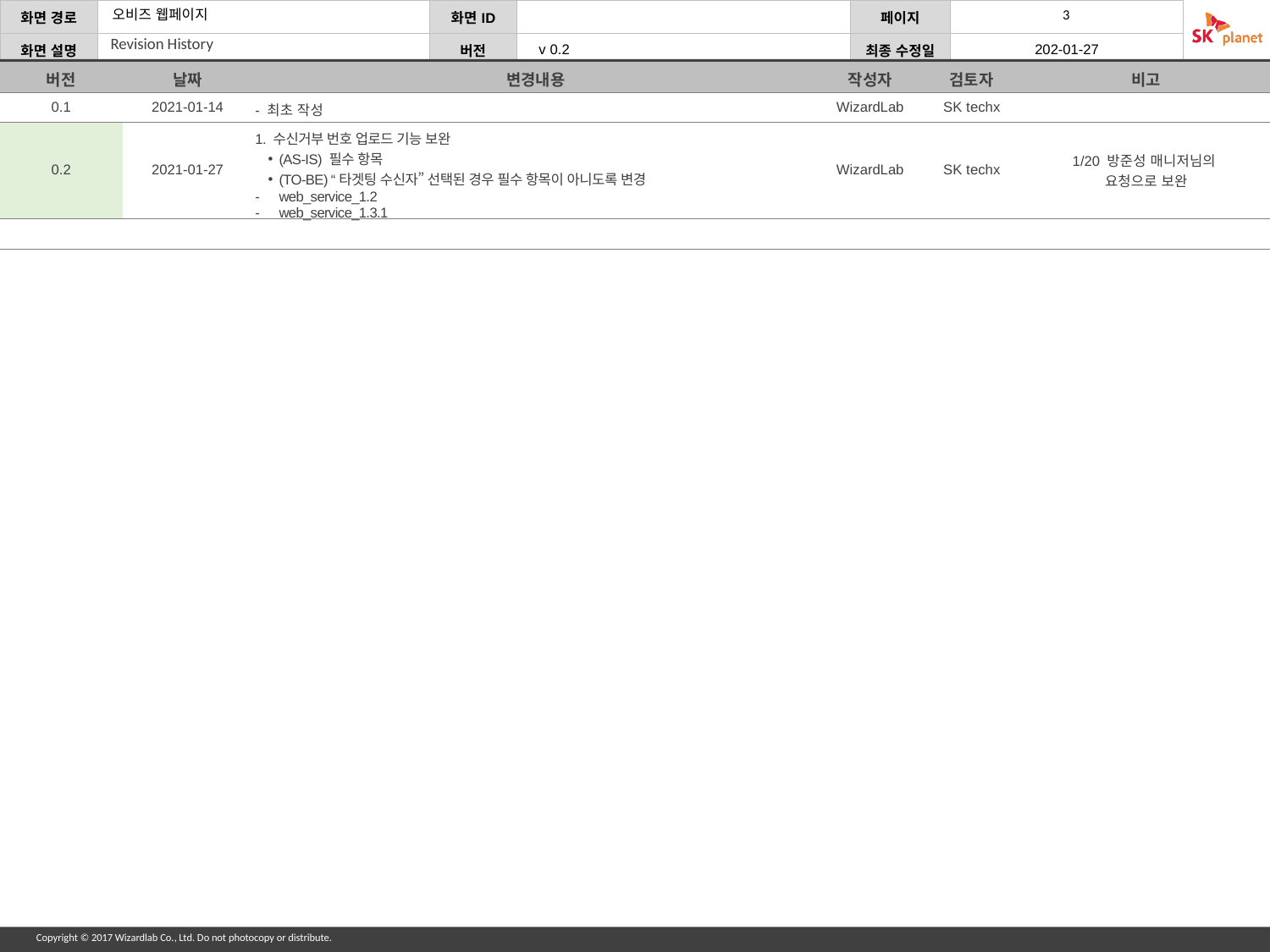

Revision History
| 버전 | 날짜 | 변경내용 | 작성자 | 검토자 | 비고 |
| --- | --- | --- | --- | --- | --- |
| 0.1 | 2021-01-14 | - 최초 작성 | WizardLab | SK techx |  |
| 0.2 | 2021-01-27 | 1. 수신거부 번호 업로드 기능 보완 (AS-IS) 필수 항목 (TO-BE) “타겟팅 수신자” 선택된 경우 필수 항목이 아니도록 변경 web\_service\_1.2 web\_service\_1.3.1 | WizardLab | SK techx | 1/20 방준성 매니저님의 요청으로 보완 |
|  |  |  |  |  |  |